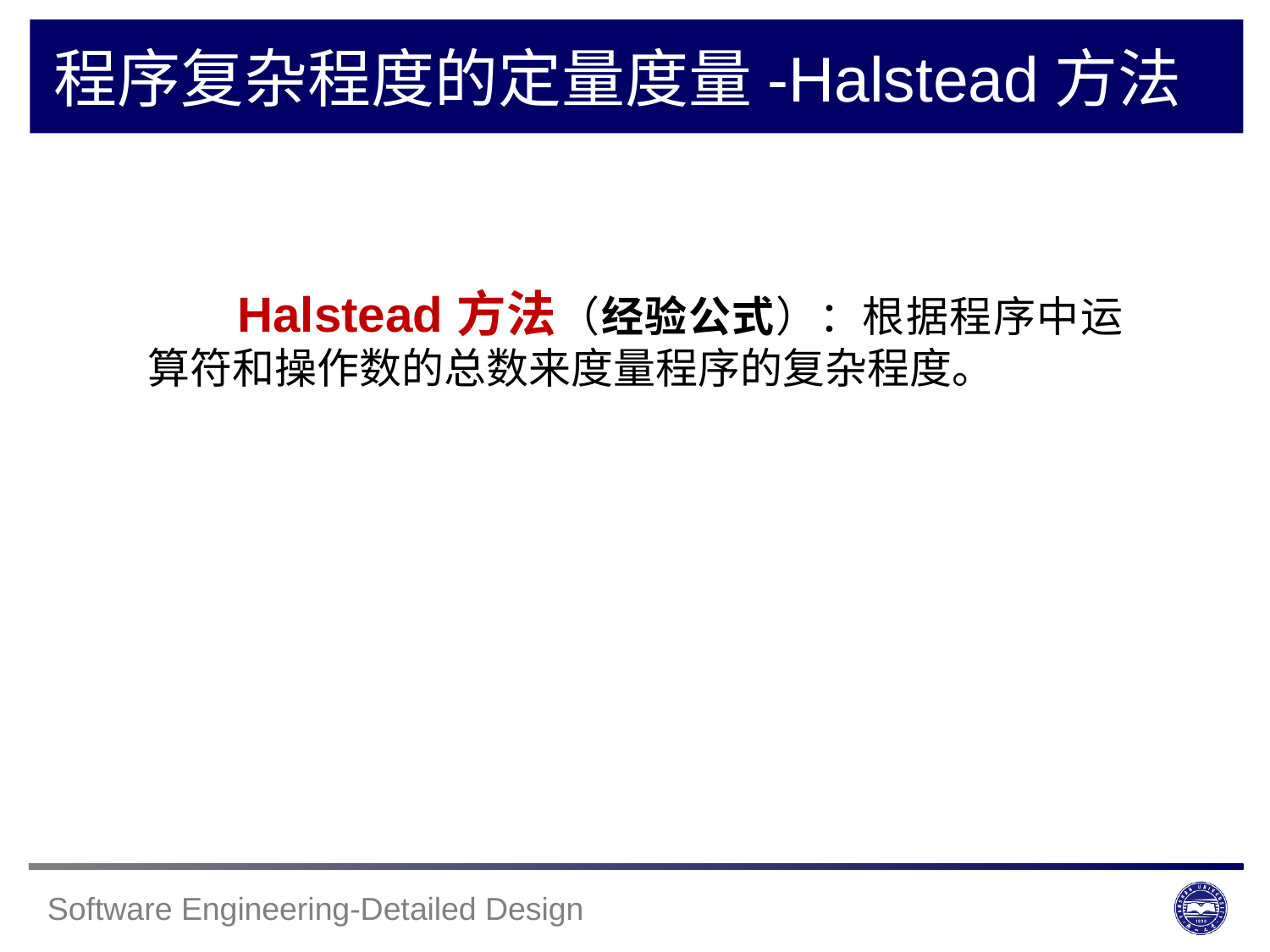

程序复杂程度的定量度量-Halstead方法
      Halstead方法（经验公式）：根据程序中运算符和操作数的总数来度量程序的复杂程度。